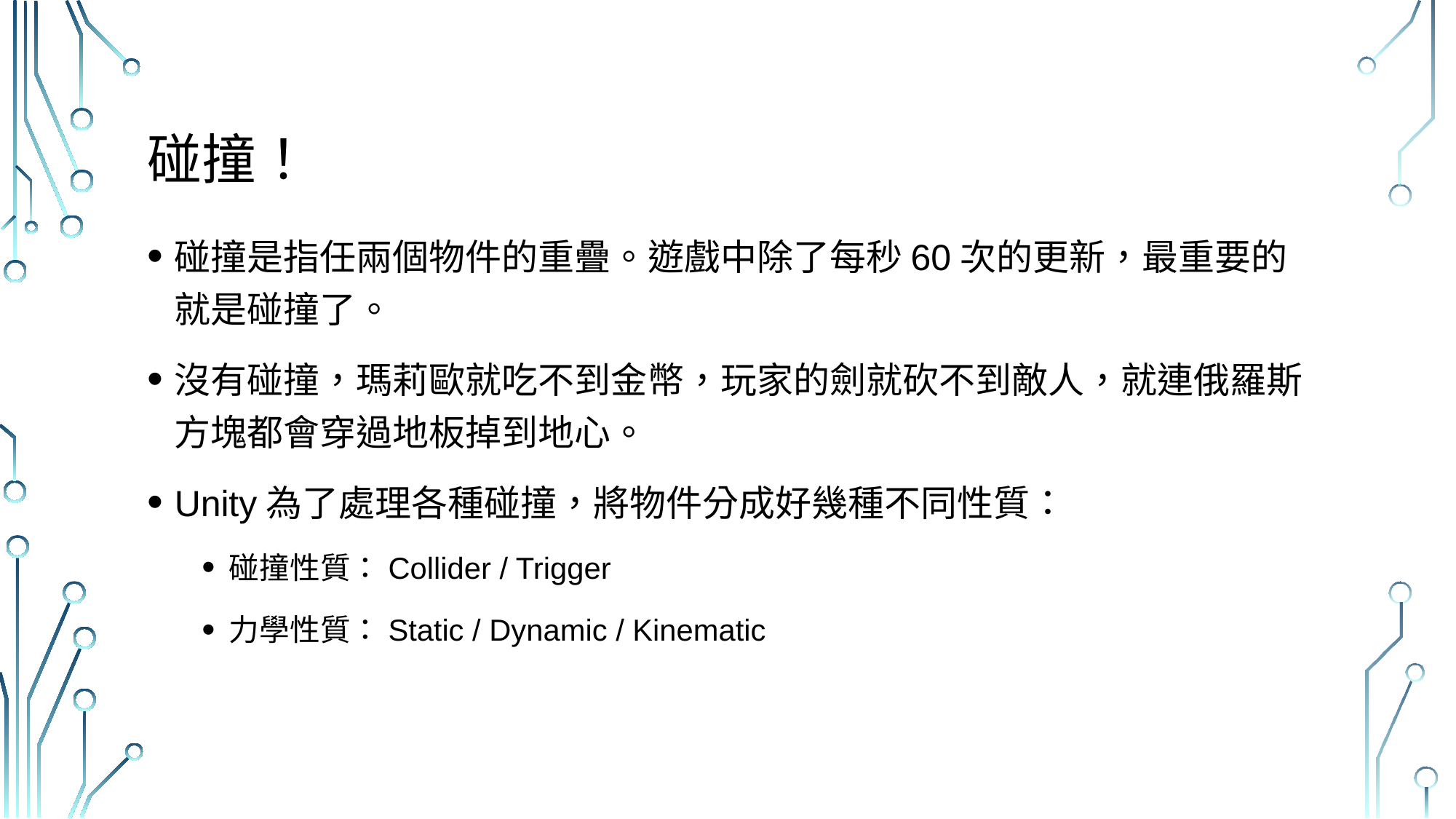

# 碰撞！
碰撞是指任兩個物件的重疊。遊戲中除了每秒60次的更新，最重要的就是碰撞了。
沒有碰撞，瑪莉歐就吃不到金幣，玩家的劍就砍不到敵人，就連俄羅斯方塊都會穿過地板掉到地心。
Unity為了處理各種碰撞，將物件分成好幾種不同性質：
碰撞性質：Collider / Trigger
力學性質：Static / Dynamic / Kinematic